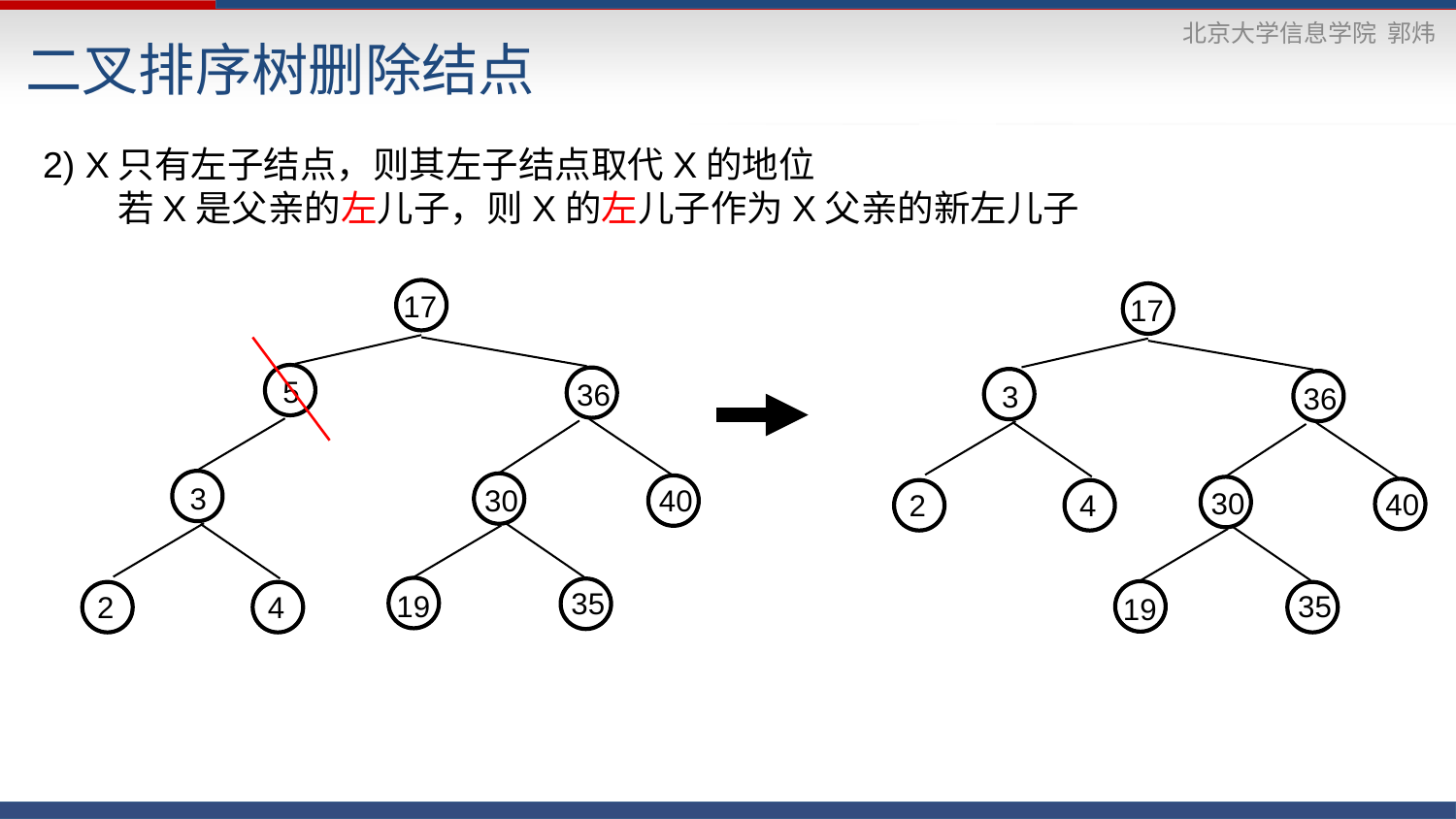

二叉排序树删除结点
2) X只有左子结点，则其左子结点取代X的地位
        若X是父亲的左儿子，则X的左儿子作为X父亲的新左儿子

17

17

 5

 36

 3

 36

 3

 30
 40

 30
 40

 2
 4

 35

19
 35

 2
 4

19
9